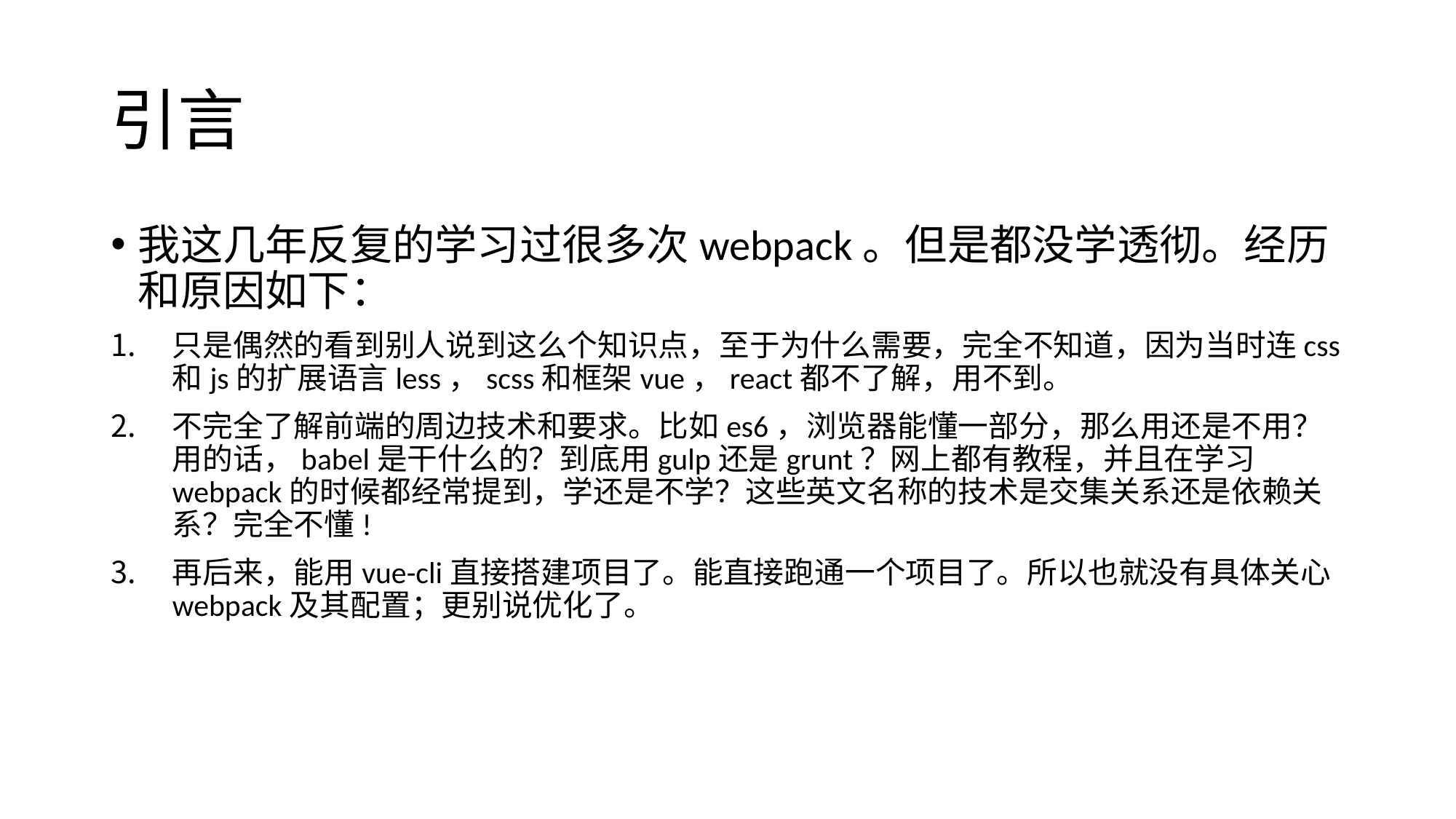

# 引言
我这几年反复的学习过很多次webpack。但是都没学透彻。经历和原因如下：
只是偶然的看到别人说到这么个知识点，至于为什么需要，完全不知道，因为当时连css和js的扩展语言less，scss和框架vue，react都不了解，用不到。
不完全了解前端的周边技术和要求。比如es6，浏览器能懂一部分，那么用还是不用？用的话，babel是干什么的？到底用gulp还是grunt？网上都有教程，并且在学习webpack的时候都经常提到，学还是不学？这些英文名称的技术是交集关系还是依赖关系？完全不懂!
再后来，能用vue-cli直接搭建项目了。能直接跑通一个项目了。所以也就没有具体关心webpack及其配置；更别说优化了。